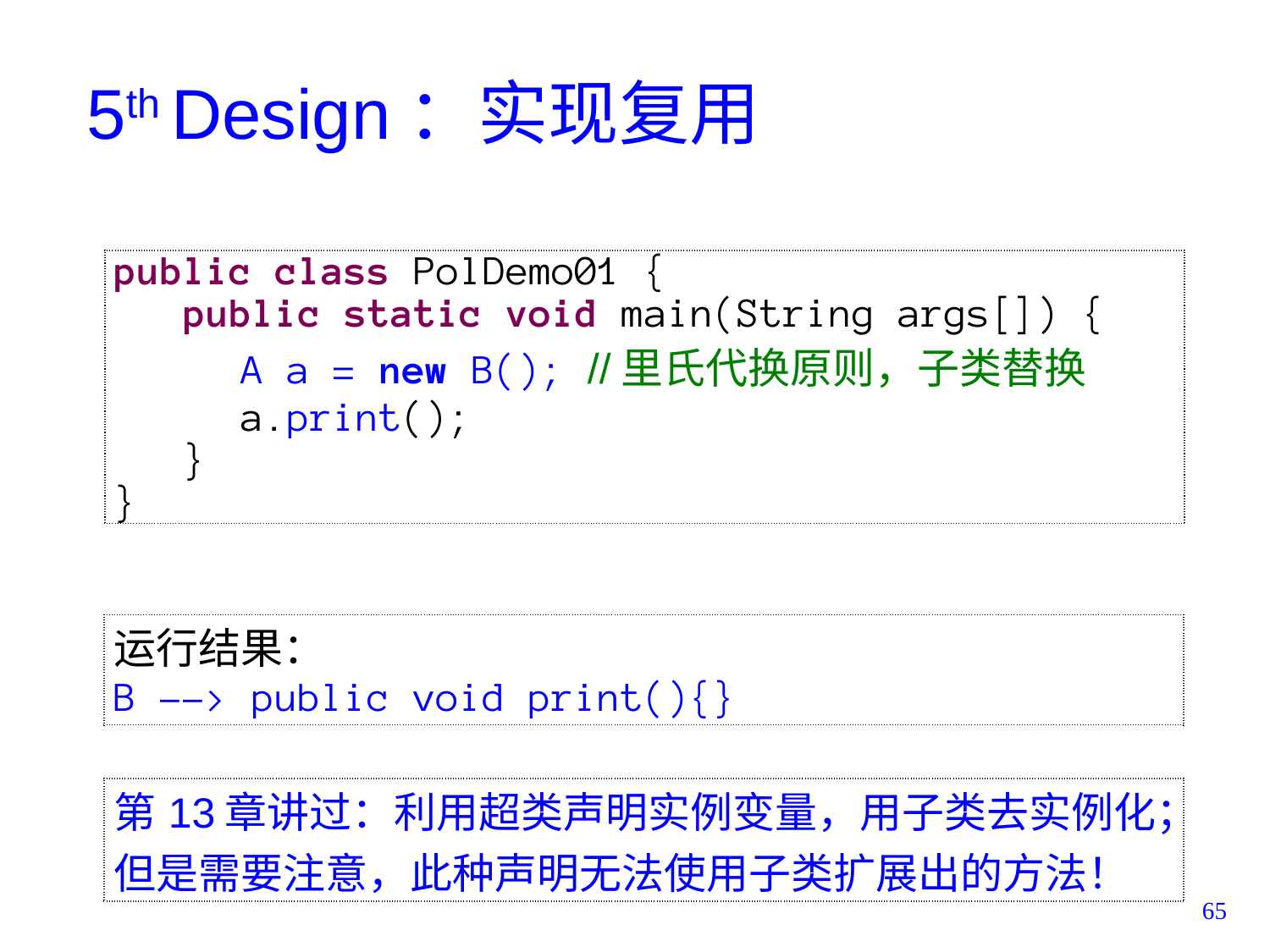

# 5th Design：实现复用
| public class PolDemo01 { public static void main(String args[]) { A a = new B(); //里氏代换原则，子类替换 a.print(); } } |
| --- |
| 运行结果： B --> public void print(){} |
| --- |
| 第13章讲过：利用超类声明实例变量，用子类去实例化； 但是需要注意，此种声明无法使用子类扩展出的方法！ |
| --- |
65